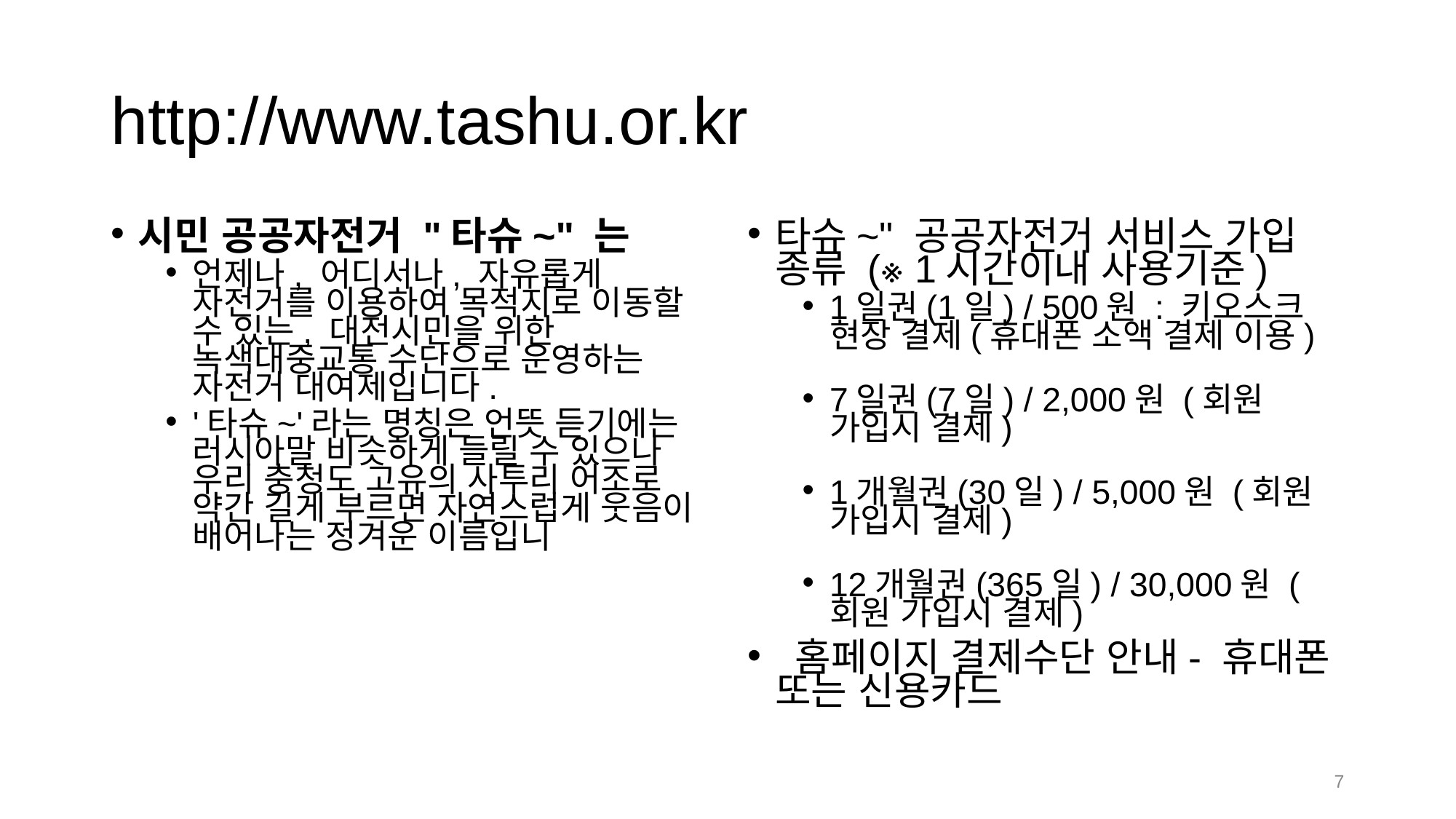

# http://www.tashu.or.kr
시민 공공자전거 "타슈~" 는
언제나, 어디서나, 자유롭게 자전거를 이용하여 목적지로 이동할 수 있는, 대전시민을 위한 녹색대중교통 수단으로 운영하는 자전거 대여제입니다.
'타슈~'라는 명칭은 언뜻 듣기에는 러시아말 비슷하게 들릴 수 있으나 우리 충청도 고유의 사투리 어조로 약간 길게 부르면 자연스럽게 웃음이 배어나는 정겨운 이름입니

타슈~" 공공자전거 서비스 가입 종류 (※ 1시간이내 사용기준)
1일권(1일) / 500원 : 키오스크 현장 결제(휴대폰 소액 결제 이용)
7일권(7일) / 2,000원 (회원 가입시 결제)
1개월권(30일) / 5,000원 (회원 가입시 결제)
12개월권(365일) / 30,000원 (회원 가입시 결제)
 홈페이지 결제수단 안내- 휴대폰 또는 신용카드

7